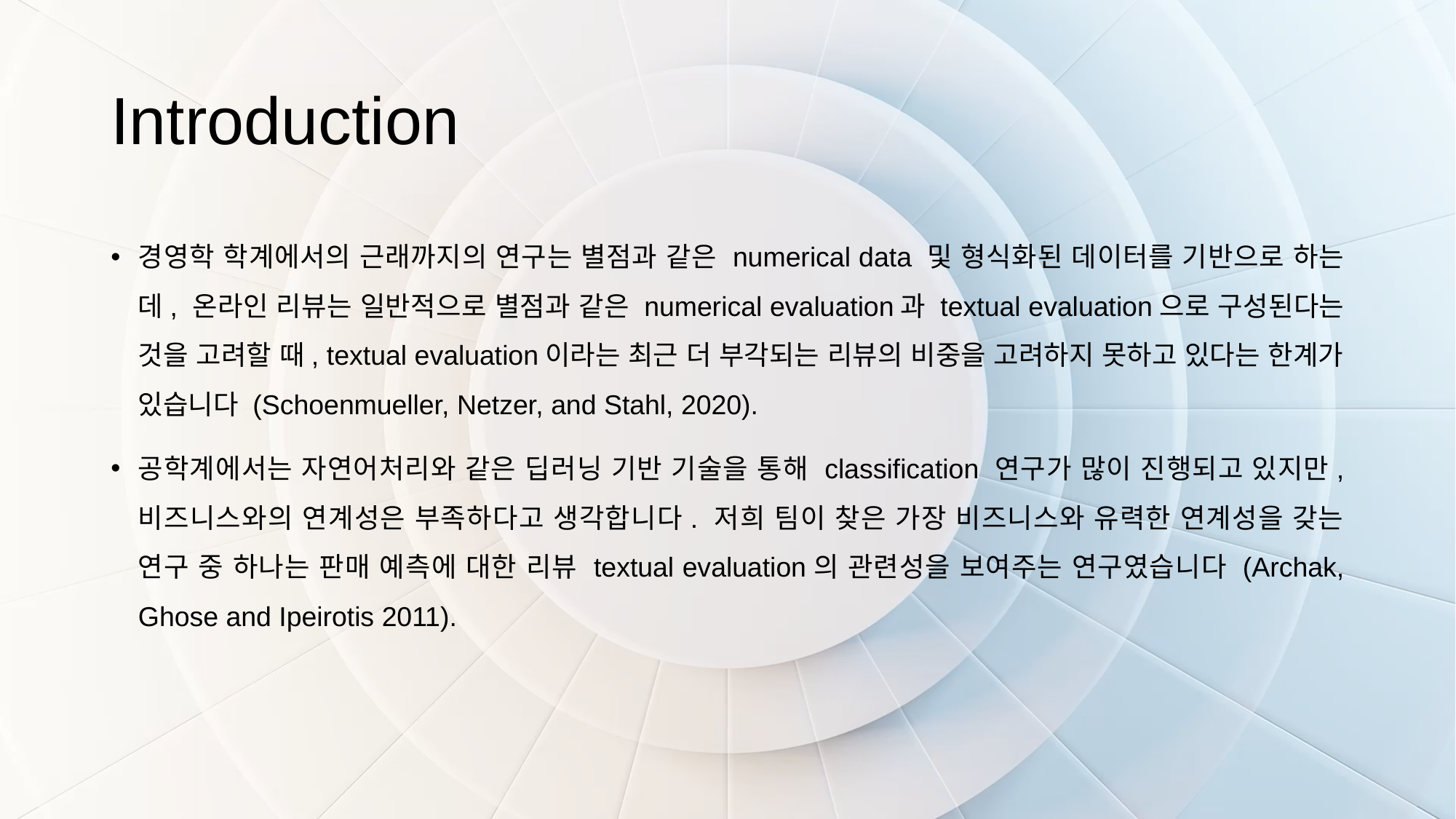

# Introduction
경영학 학계에서의 근래까지의 연구는 별점과 같은 numerical data 및 형식화된 데이터를 기반으로 하는데, 온라인 리뷰는 일반적으로 별점과 같은 numerical evaluation과 textual evaluation으로 구성된다는 것을 고려할 때, textual evaluation이라는 최근 더 부각되는 리뷰의 비중을 고려하지 못하고 있다는 한계가 있습니다 (Schoenmueller, Netzer, and Stahl, 2020).
공학계에서는 자연어처리와 같은 딥러닝 기반 기술을 통해 classification 연구가 많이 진행되고 있지만, 비즈니스와의 연계성은 부족하다고 생각합니다. 저희 팀이 찾은 가장 비즈니스와 유력한 연계성을 갖는 연구 중 하나는 판매 예측에 대한 리뷰 textual evaluation의 관련성을 보여주는 연구였습니다 (Archak, Ghose and Ipeirotis 2011).